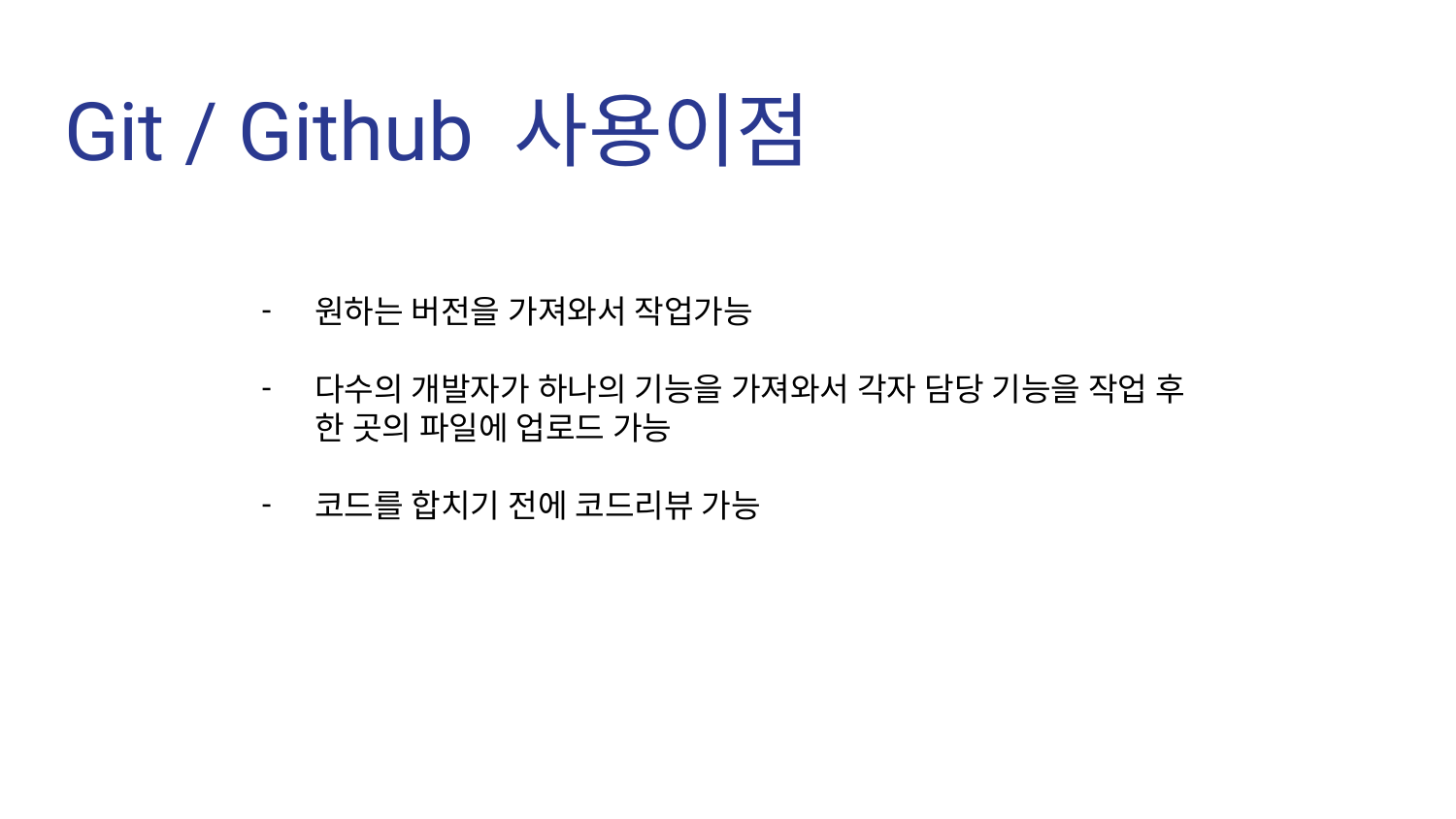

# Git / Github 사용이점
원하는 버전을 가져와서 작업가능

다수의 개발자가 하나의 기능을 가져와서 각자 담당 기능을 작업 후
한 곳의 파일에 업로드 가능

코드를 합치기 전에 코드리뷰 가능